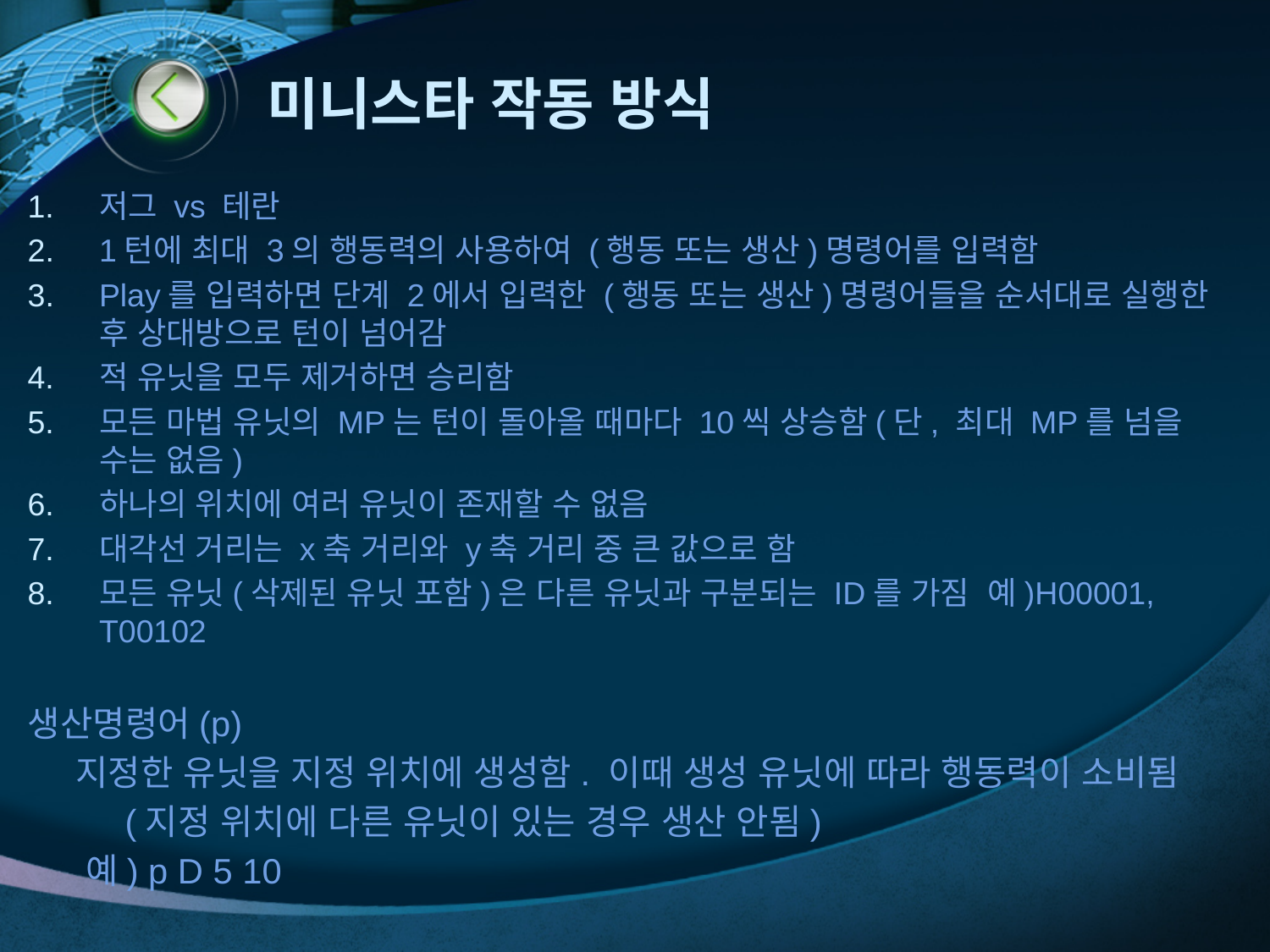

# 미니스타 작동 방식
저그 vs 테란
1턴에 최대 3의 행동력의 사용하여 (행동 또는 생산)명령어를 입력함
Play를 입력하면 단계 2에서 입력한 (행동 또는 생산)명령어들을 순서대로 실행한 후 상대방으로 턴이 넘어감
적 유닛을 모두 제거하면 승리함
모든 마법 유닛의 MP는 턴이 돌아올 때마다 10씩 상승함(단, 최대 MP를 넘을 수는 없음)
하나의 위치에 여러 유닛이 존재할 수 없음
대각선 거리는 x축 거리와 y축 거리 중 큰 값으로 함
모든 유닛(삭제된 유닛 포함)은 다른 유닛과 구분되는 ID를 가짐  예)H00001, T00102

생산명령어(p)
    지정한 유닛을 지정 위치에 생성함. 이때 생성 유닛에 따라 행동력이 소비됨
          (지정 위치에 다른 유닛이 있는 경우 생산 안됨)
     예) p D 5 10